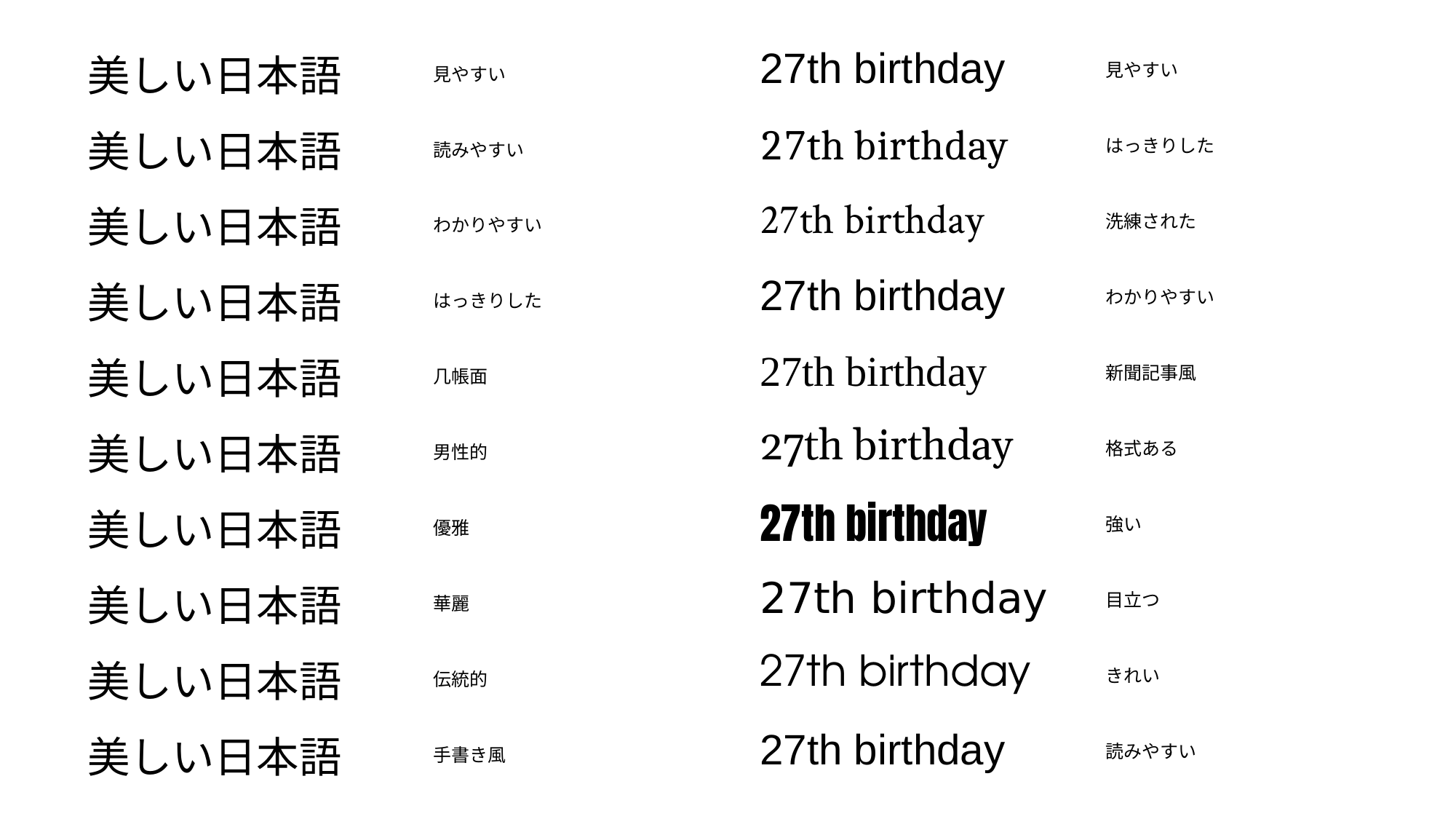

| 27th birthday | 見やすい |
| --- | --- |
| 27th birthday | はっきりした |
| 27th birthday | 洗練された |
| 27th birthday | わかりやすい |
| 27th birthday | 新聞記事風 |
| 27th birthday | 格式ある |
| 27th birthday | 強い |
| 27th birthday | 目立つ |
| 27th birthday | きれい |
| 27th birthday | 読みやすい |
| 美しい日本語 | 見やすい |
| --- | --- |
| 美しい日本語 | 読みやすい |
| 美しい日本語 | わかりやすい |
| 美しい日本語 | はっきりした |
| 美しい日本語 | 几帳面 |
| 美しい日本語 | 男性的 |
| 美しい日本語 | 優雅 |
| 美しい日本語 | 華麗 |
| 美しい日本語 | 伝統的 |
| 美しい日本語 | 手書き風 |